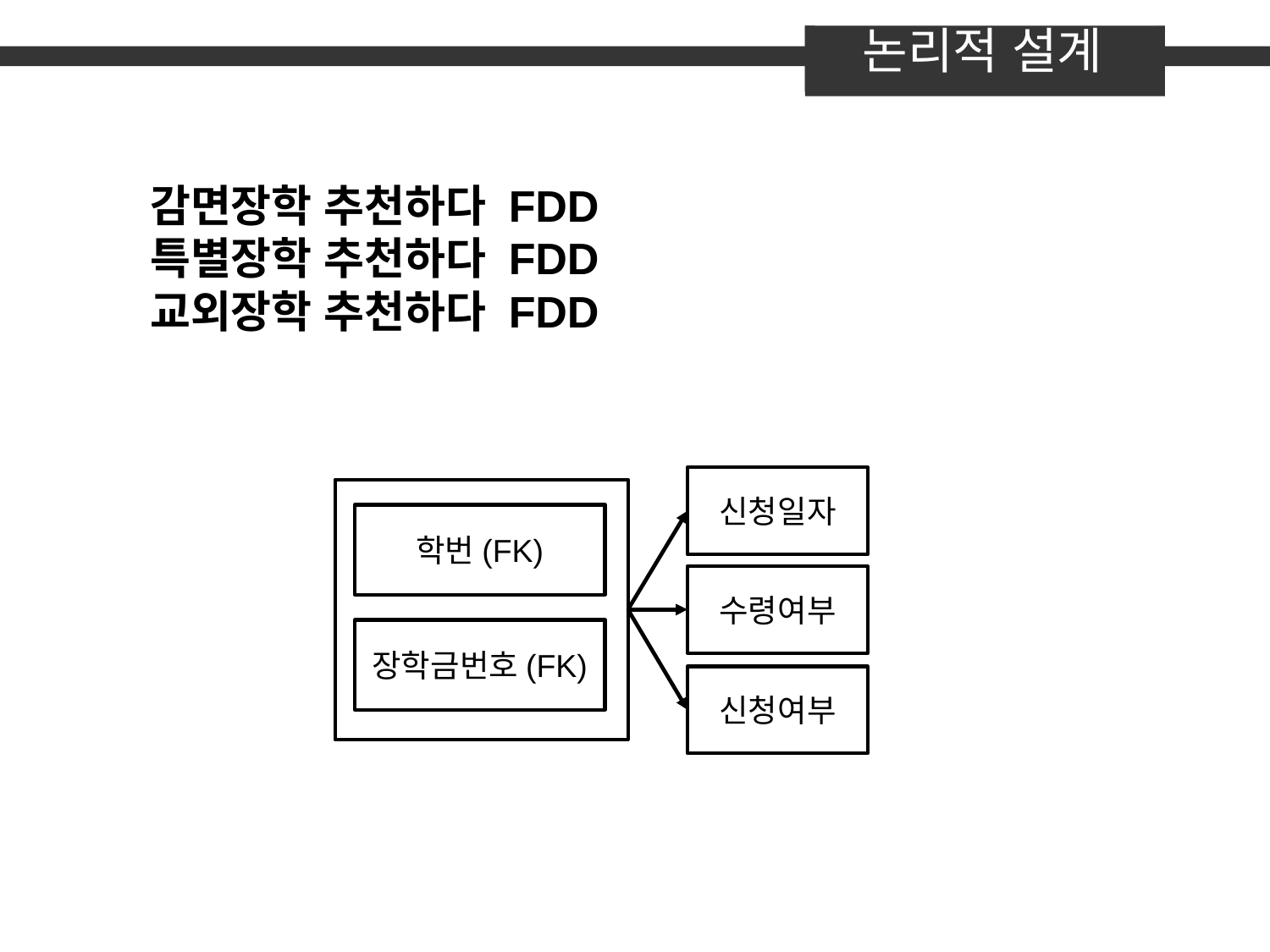

논리적 설계

감면장학 추천하다 FDD
특별장학 추천하다 FDD
교외장학 추천하다 FDD
신청일자

학번(FK)
수령여부
장학금번호(FK)
신청여부